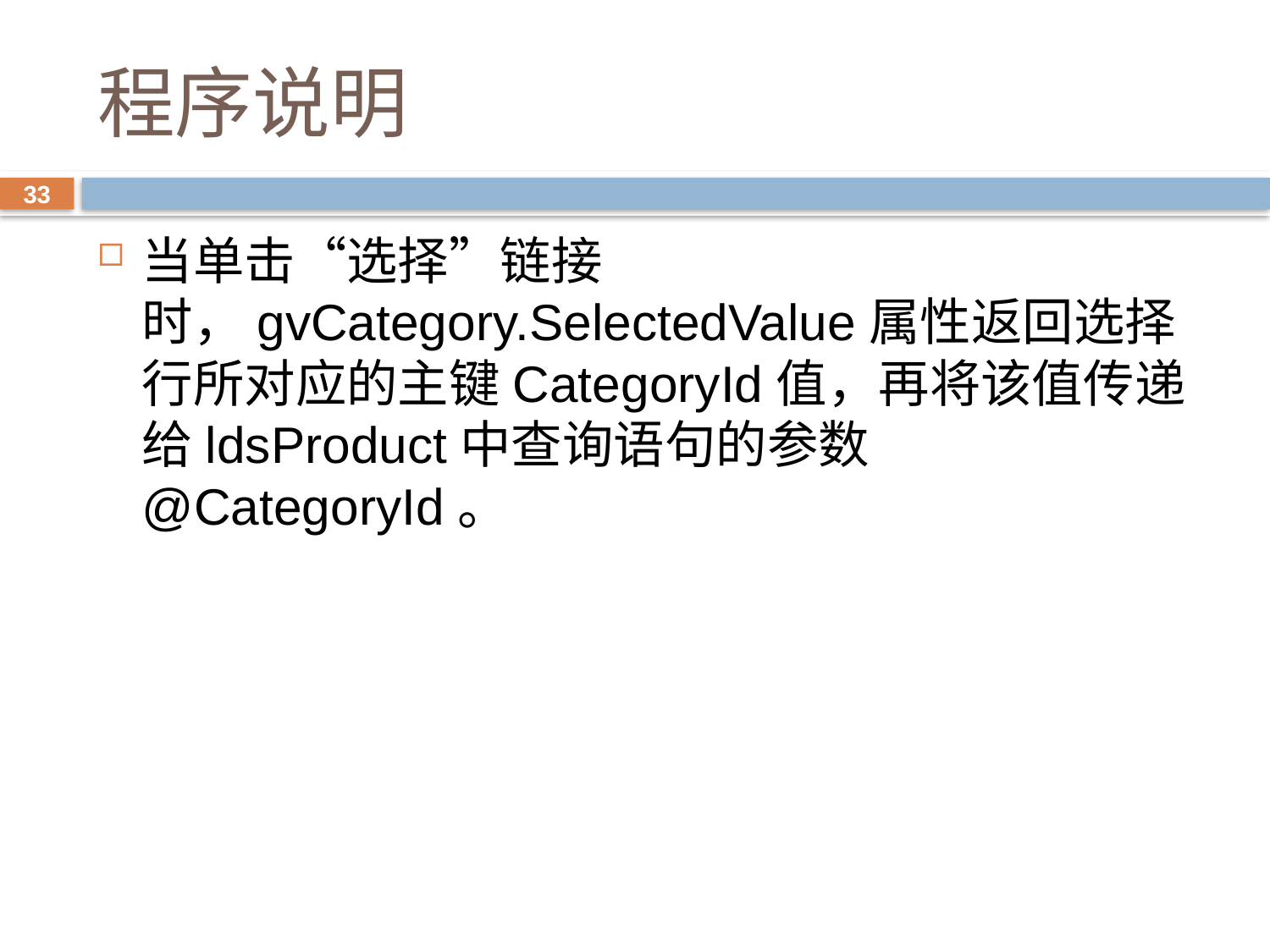

# 程序说明
33
当单击“选择”链接时，gvCategory.SelectedValue属性返回选择行所对应的主键CategoryId值，再将该值传递给ldsProduct中查询语句的参数@CategoryId。